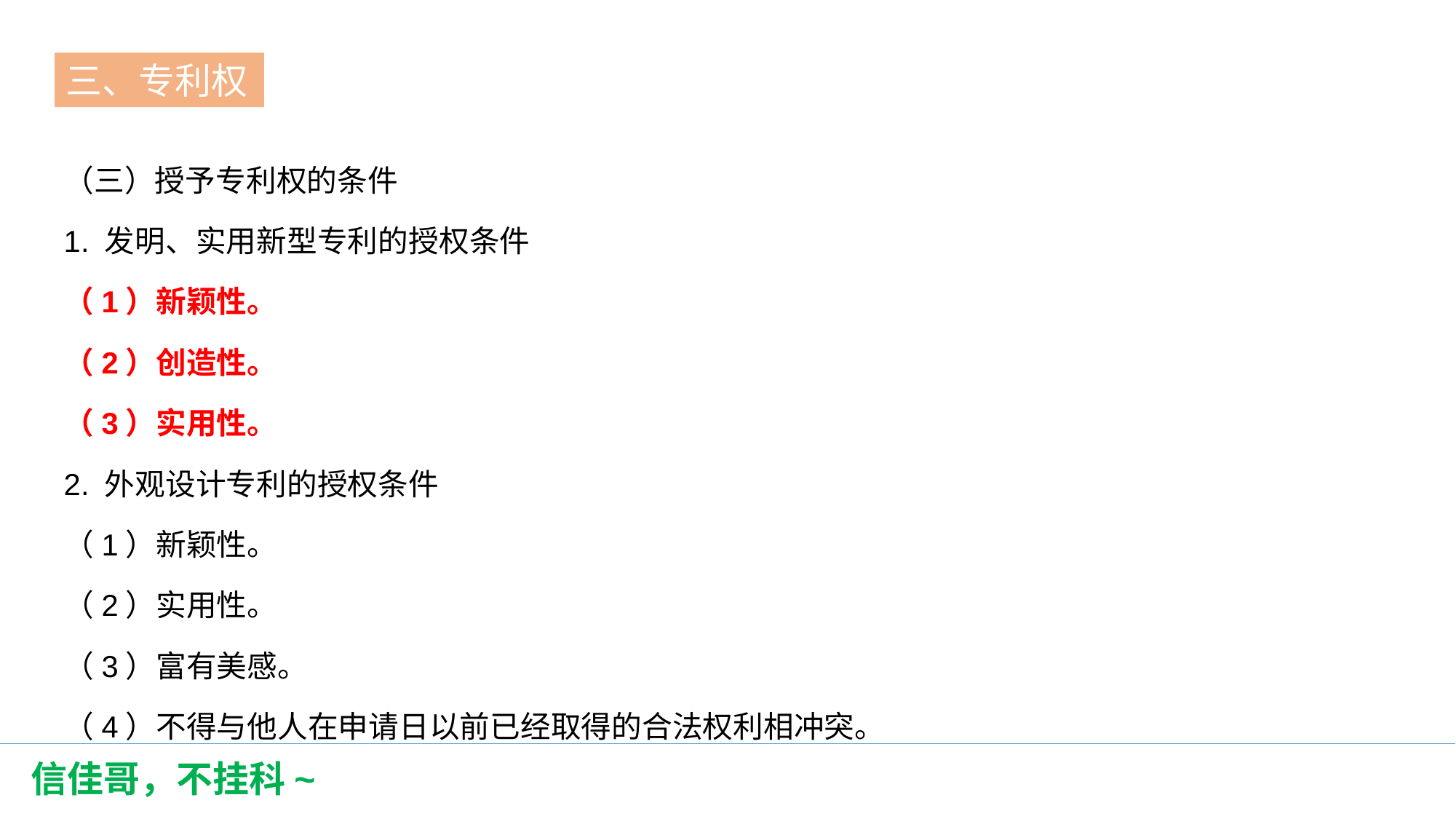

三、专利权
第一节
（三）授予专利权的条件
1. 发明、实用新型专利的授权条件
（1）新颖性。
（2）创造性。
（3）实用性。
2. 外观设计专利的授权条件
（1）新颖性。
（2）实用性。
（3）富有美感。
（4）不得与他人在申请日以前已经取得的合法权利相冲突。